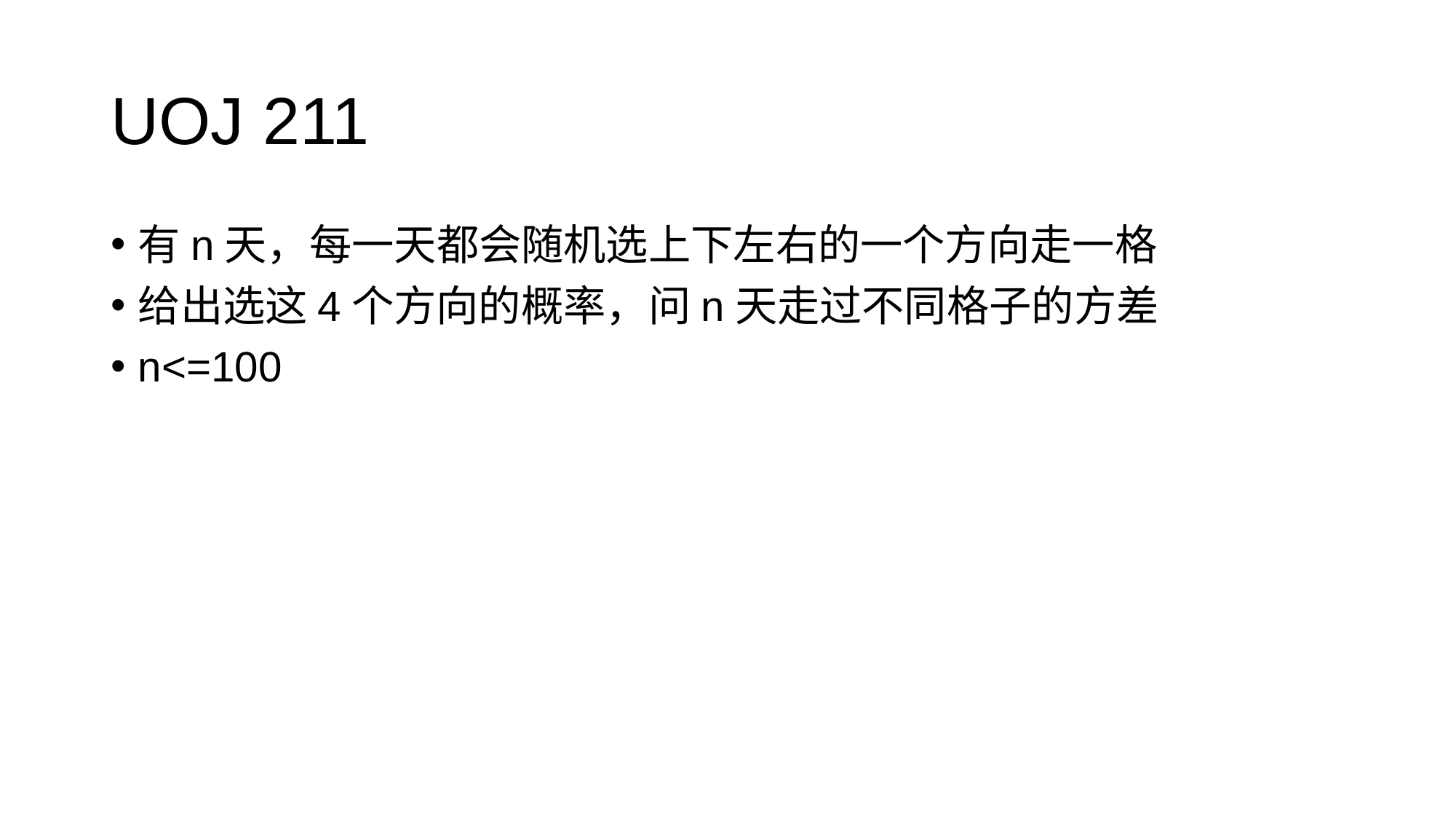

# UOJ 211
有n天，每一天都会随机选上下左右的一个方向走一格
给出选这4个方向的概率，问n天走过不同格子的方差
n<=100